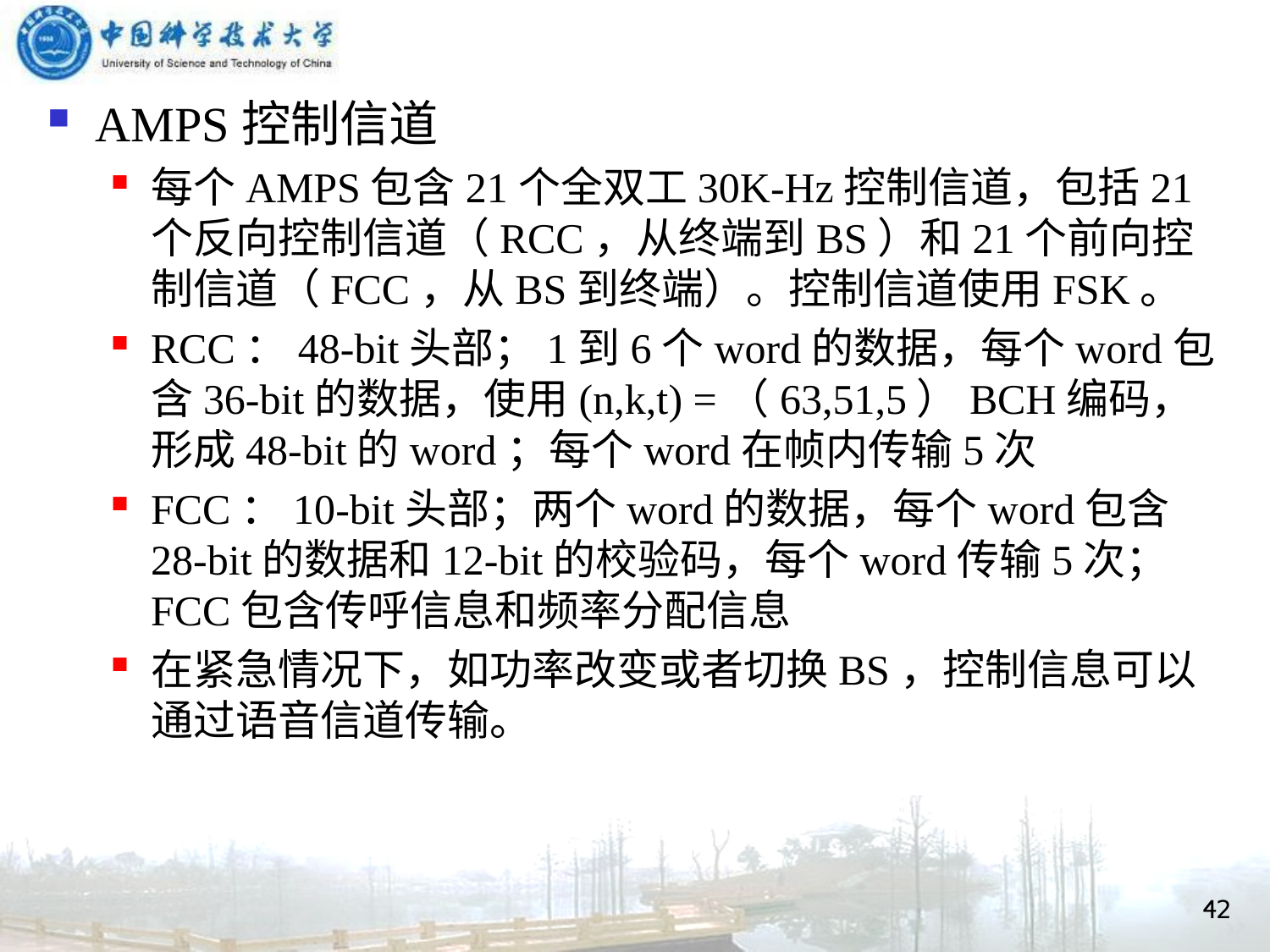

AMPS控制信道
每个AMPS包含21个全双工30K-Hz控制信道，包括21个反向控制信道（RCC，从终端到BS）和21个前向控制信道（FCC，从BS到终端）。控制信道使用FSK。
RCC：48-bit头部；1到6个word的数据，每个word包含36-bit的数据，使用(n,k,t) =（63,51,5）BCH编码，形成48-bit的word；每个word在帧内传输5次
FCC：10-bit头部；两个word的数据，每个word包含28-bit的数据和12-bit的校验码，每个word传输5次；FCC包含传呼信息和频率分配信息
在紧急情况下，如功率改变或者切换BS，控制信息可以通过语音信道传输。

42